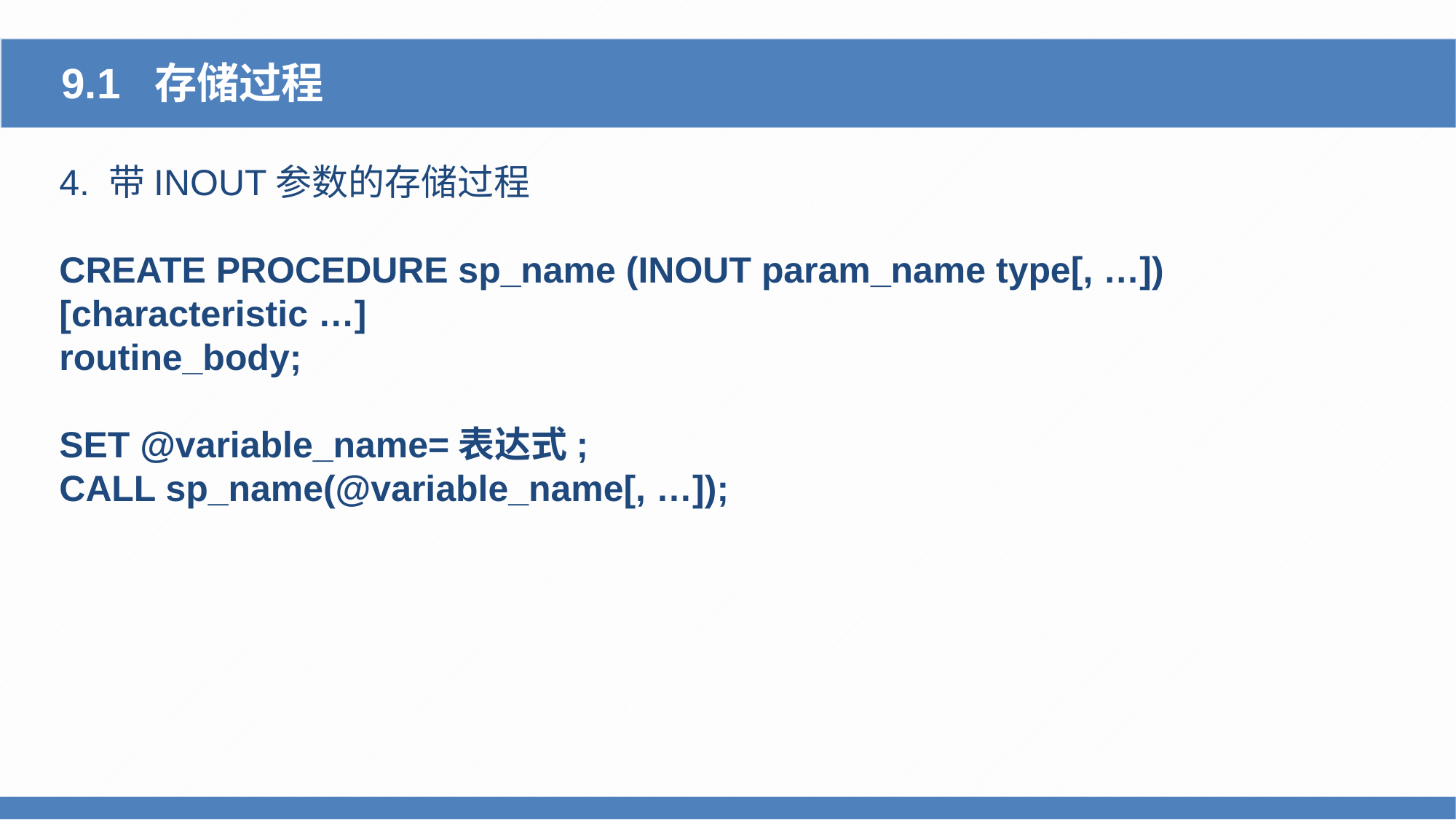

9.1  存储过程
4. 带INOUT参数的存储过程

CREATE PROCEDURE sp_name (INOUT param_name type[, …])
[characteristic …]
routine_body;

SET @variable_name=表达式;
CALL sp_name(@variable_name[, …]);